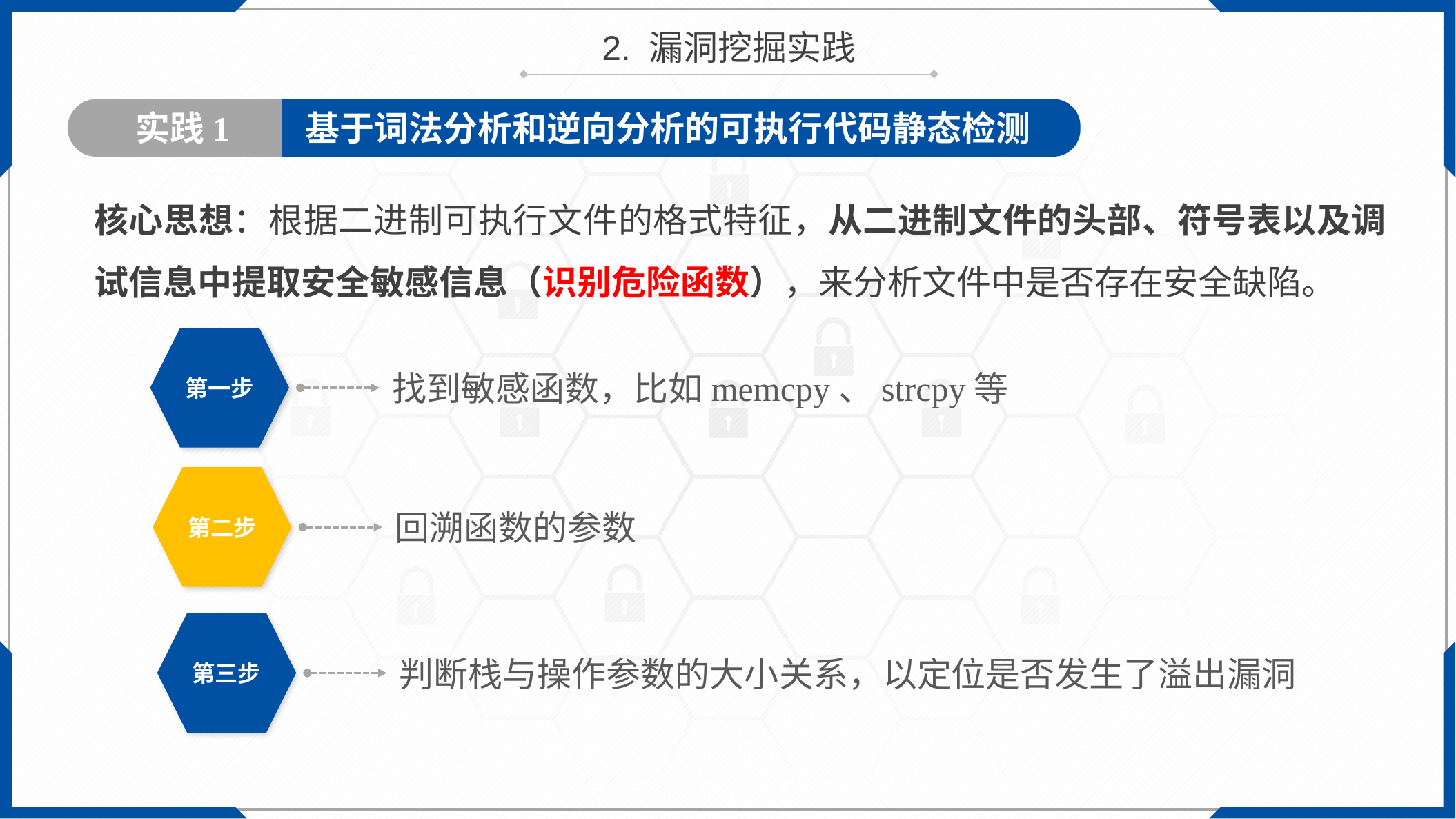

2. 漏洞挖掘实践

实践1
基于词法分析和逆向分析的可执行代码静态检测
核心思想：根据二进制可执行文件的格式特征，从二进制文件的头部、符号表以及调试信息中提取安全敏感信息（识别危险函数），来分析文件中是否存在安全缺陷。
第一步
找到敏感函数，比如memcpy、strcpy等
第二步
回溯函数的参数
第三步
判断栈与操作参数的大小关系，以定位是否发生了溢出漏洞